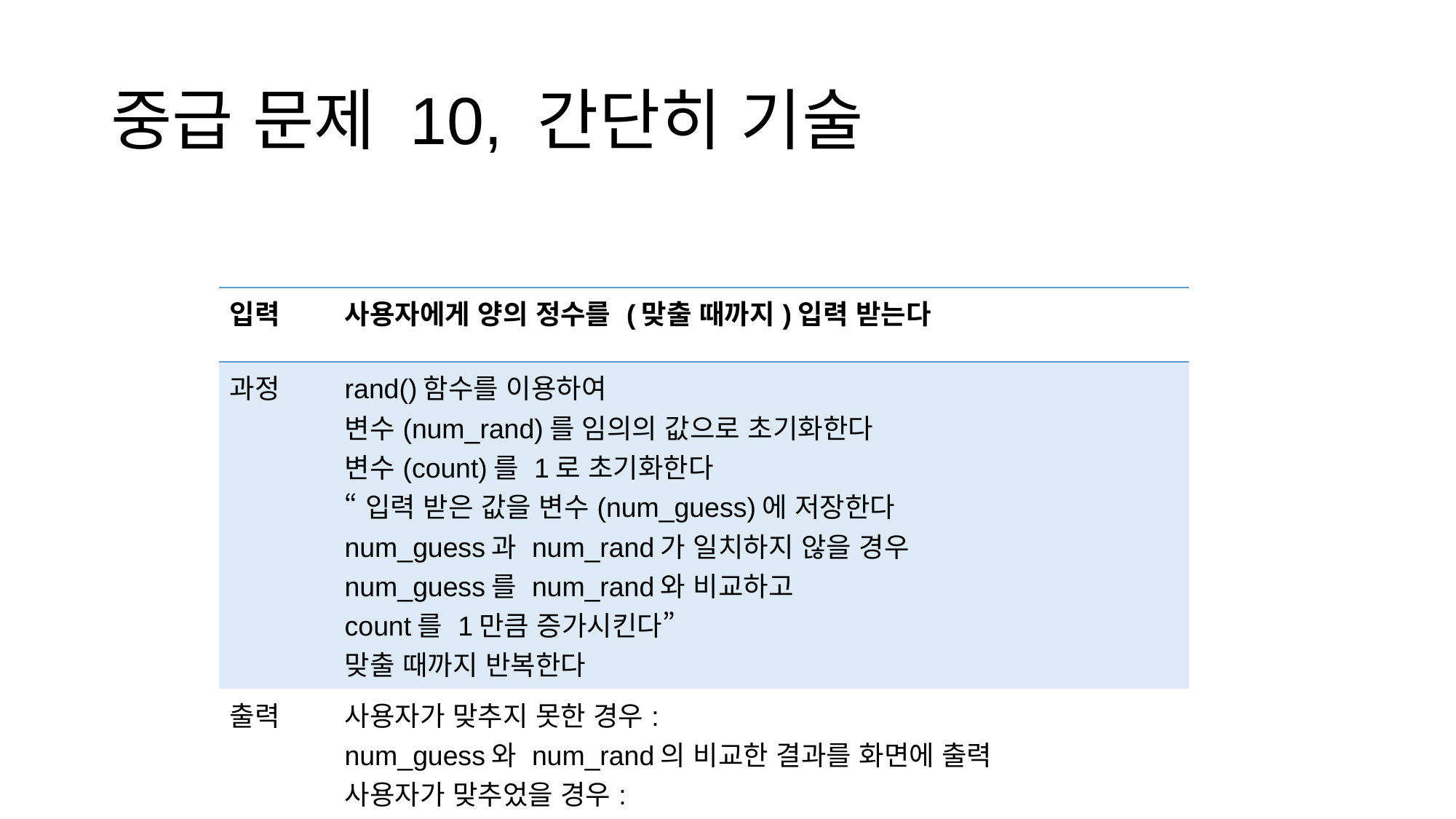

# 중급 문제 10, 간단히 기술
| 입력 | 사용자에게 양의 정수를 (맞출 때까지)입력 받는다 |
| --- | --- |
| 과정 | rand()함수를 이용하여 변수(num\_rand)를 임의의 값으로 초기화한다 변수(count)를 1로 초기화한다 “입력 받은 값을 변수(num\_guess)에 저장한다 num\_guess과 num\_rand가 일치하지 않을 경우 num\_guess를 num\_rand와 비교하고 count를 1만큼 증가시킨다” 맞출 때까지 반복한다 |
| 출력 | 사용자가 맞추지 못한 경우: num\_guess와 num\_rand의 비교한 결과를 화면에 출력 사용자가 맞추었을 경우: 변수(count)에 저장한 값을 화면에 출력한다 |